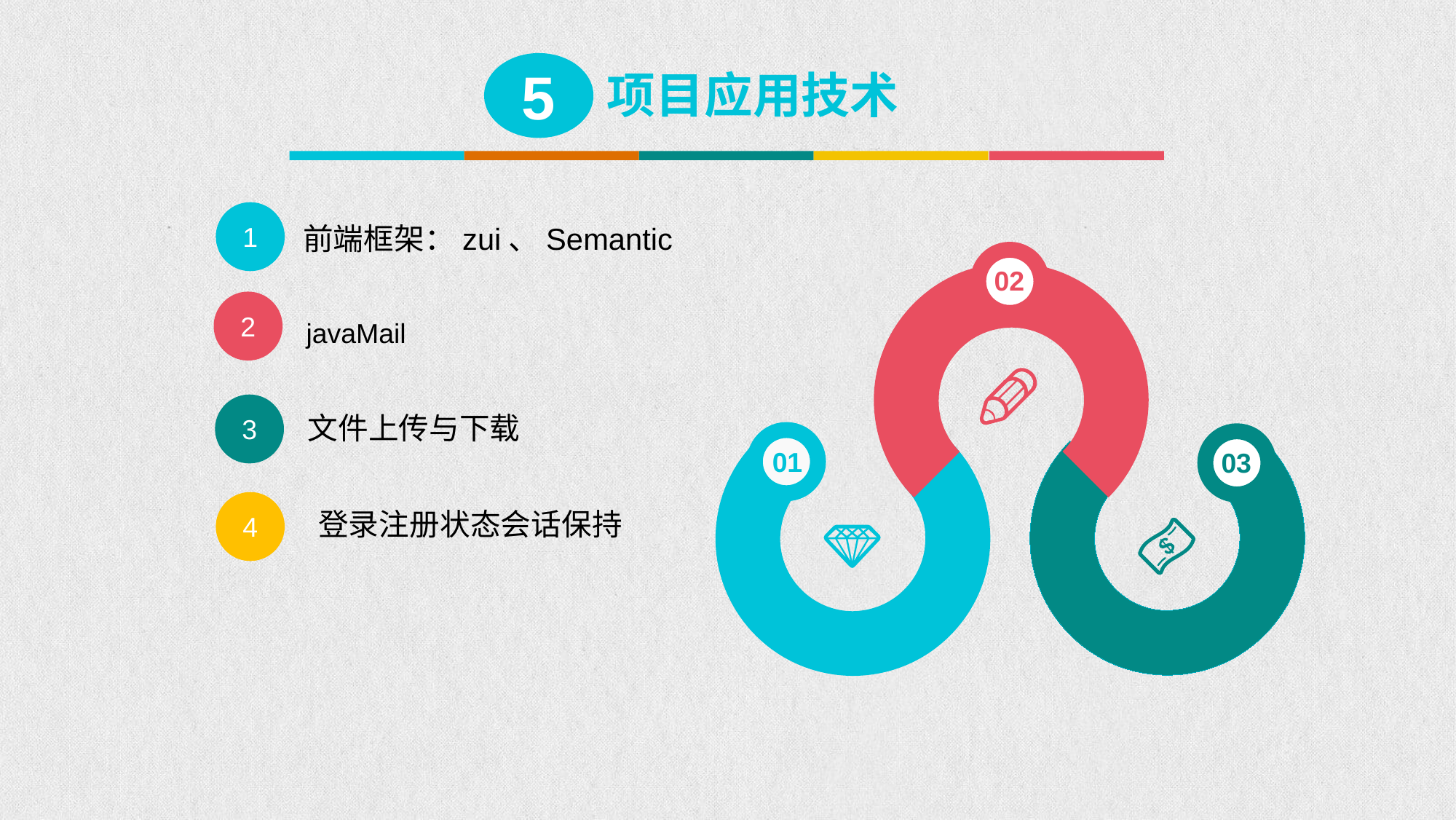

5
项目应用技术

1
前端框架：zui、Semantic

02

2
javaMail

3

文件上传与下载

01

03
4
登录注册状态会话保持